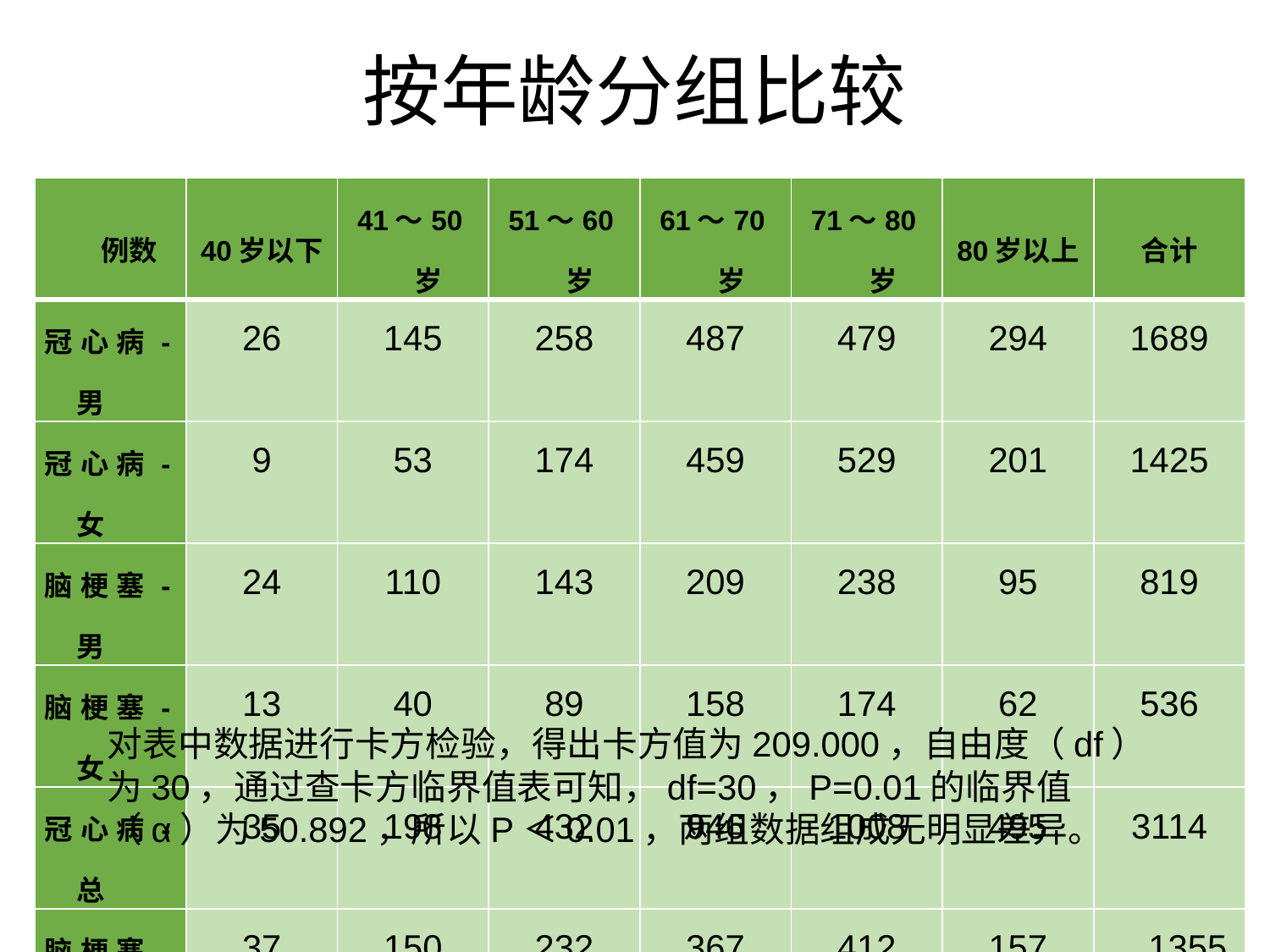

# 按年龄分组比较
| 例数 | 40岁以下 | 41～50岁 | 51～60岁 | 61～70岁 | 71～80岁 | 80岁以上 | 合计 |
| --- | --- | --- | --- | --- | --- | --- | --- |
| 冠心病-男 | 26 | 145 | 258 | 487 | 479 | 294 | 1689 |
| 冠心病-女 | 9 | 53 | 174 | 459 | 529 | 201 | 1425 |
| 脑梗塞-男 | 24 | 110 | 143 | 209 | 238 | 95 | 819 |
| 脑梗塞-女 | 13 | 40 | 89 | 158 | 174 | 62 | 536 |
| 冠心病-总 | 35 | 198 | 432 | 946 | 1008 | 495 | 3114 |
| 脑梗塞-总 | 37 | 150 | 232 | 367 | 412 | 157 | 1355 |
对表中数据进行卡方检验，得出卡方值为209.000，自由度（df）为30，通过查卡方临界值表可知，df=30，P=0.01的临界值（α）为50.892，所以P＜0.01，两组数据组成无明显差异。